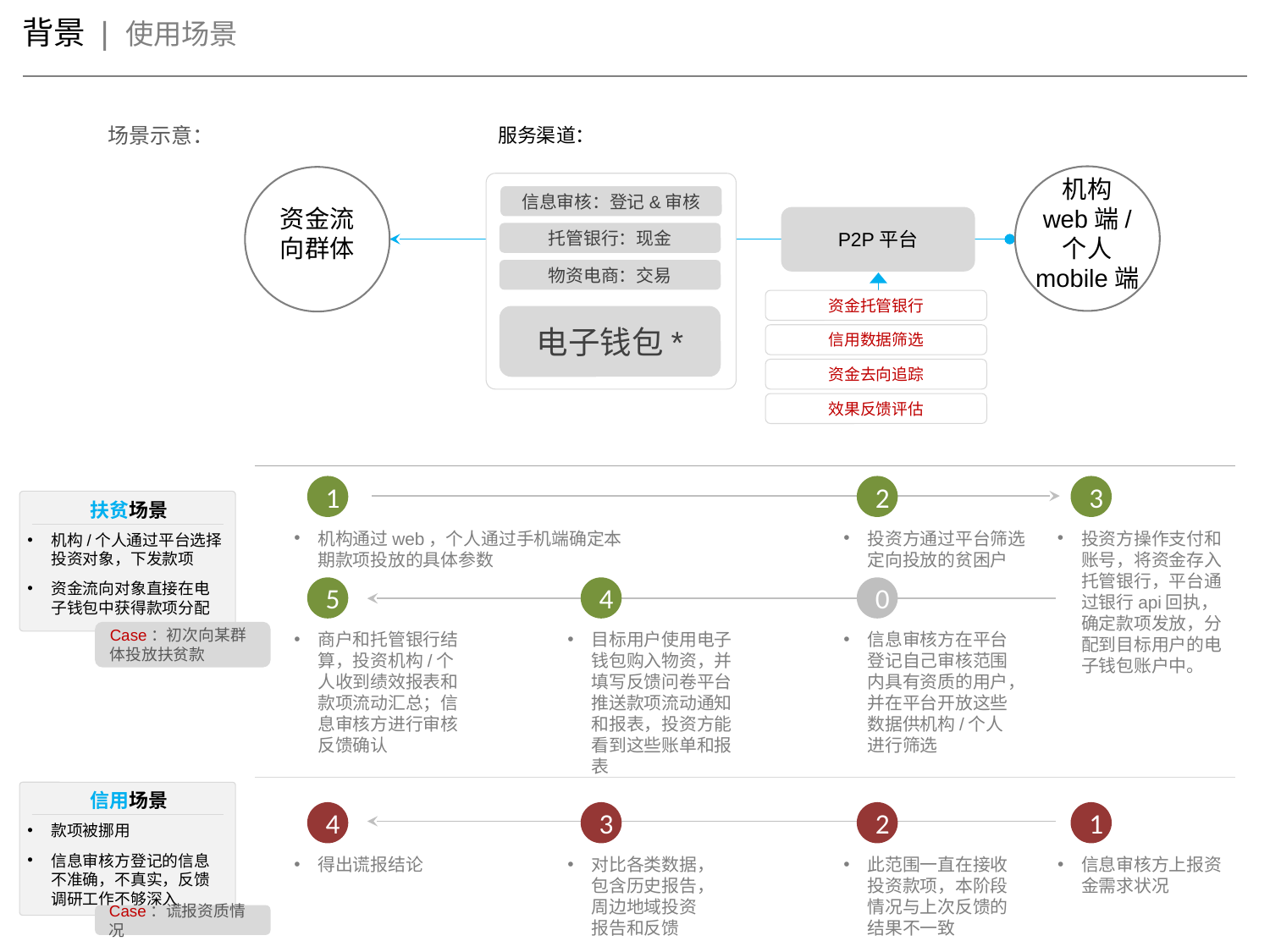

背景 | 使用场景
场景示意：
服务渠道：

信息审核：登记&审核
托管银行：现金
物资电商：交易
电子钱包*

机构
web端/
个人
mobile端

资金流
向群体
P2P平台
资金托管银行
信用数据筛选
资金去向追踪
效果反馈评估
1
机构通过web，个人通过手机端确定本期款项投放的具体参数
2
投资方通过平台筛选定向投放的贫困户
3
投资方操作支付和账号，将资金存入托管银行，平台通过银行api回执，确定款项发放，分配到目标用户的电子钱包账户中。

扶贫场景
机构/个人通过平台选择投资对象，下发款项
资金流向对象直接在电子钱包中获得款项分配
5
商户和托管银行结算，投资机构/个人收到绩效报表和款项流动汇总；信息审核方进行审核反馈确认
4
目标用户使用电子钱包购入物资，并填写反馈问卷平台推送款项流动通知和报表，投资方能看到这些账单和报表
0
信息审核方在平台登记自己审核范围内具有资质的用户，并在平台开放这些数据供机构/个人进行筛选
Case：初次向某群体投放扶贫款

信用场景
款项被挪用
信息审核方登记的信息不准确，不真实，反馈调研工作不够深入
4
得出谎报结论
1
信息审核方上报资金需求状况
3
对比各类数据，包含历史报告，周边地域投资报告和反馈
2
此范围一直在接收投资款项，本阶段情况与上次反馈的结果不一致
Case：谎报资质情况